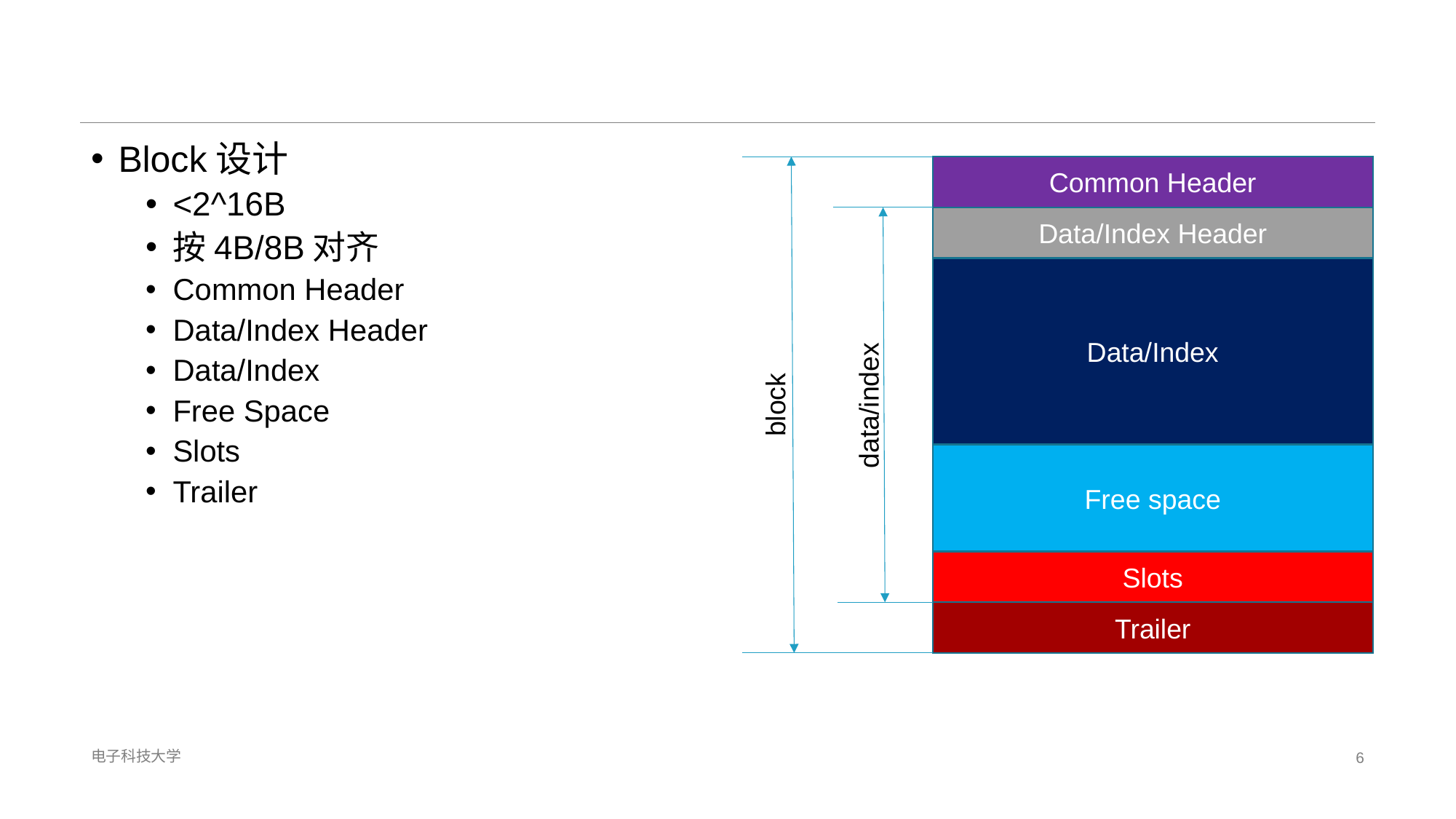

#
Block设计
<2^16B
按4B/8B对齐
Common Header
Data/Index Header
Data/Index
Free Space
Slots
Trailer
Common Header
Data/Index Header
Data/Index
block
data/index
Free space
Slots
Trailer
电子科技大学
6